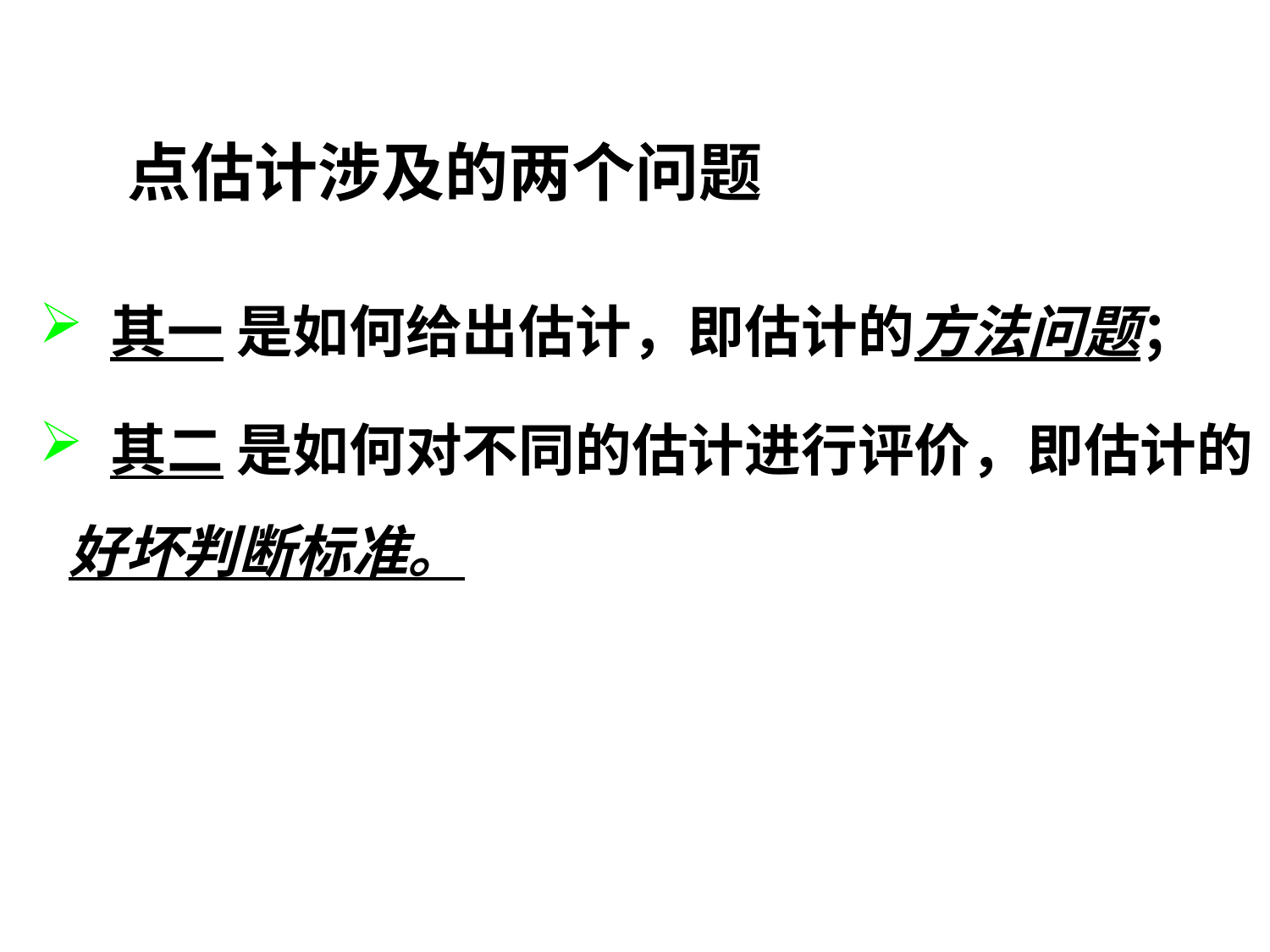

点估计涉及的两个问题
 其一 是如何给出估计，即估计的方法问题；
 其二 是如何对不同的估计进行评价，即估计的好坏判断标准。